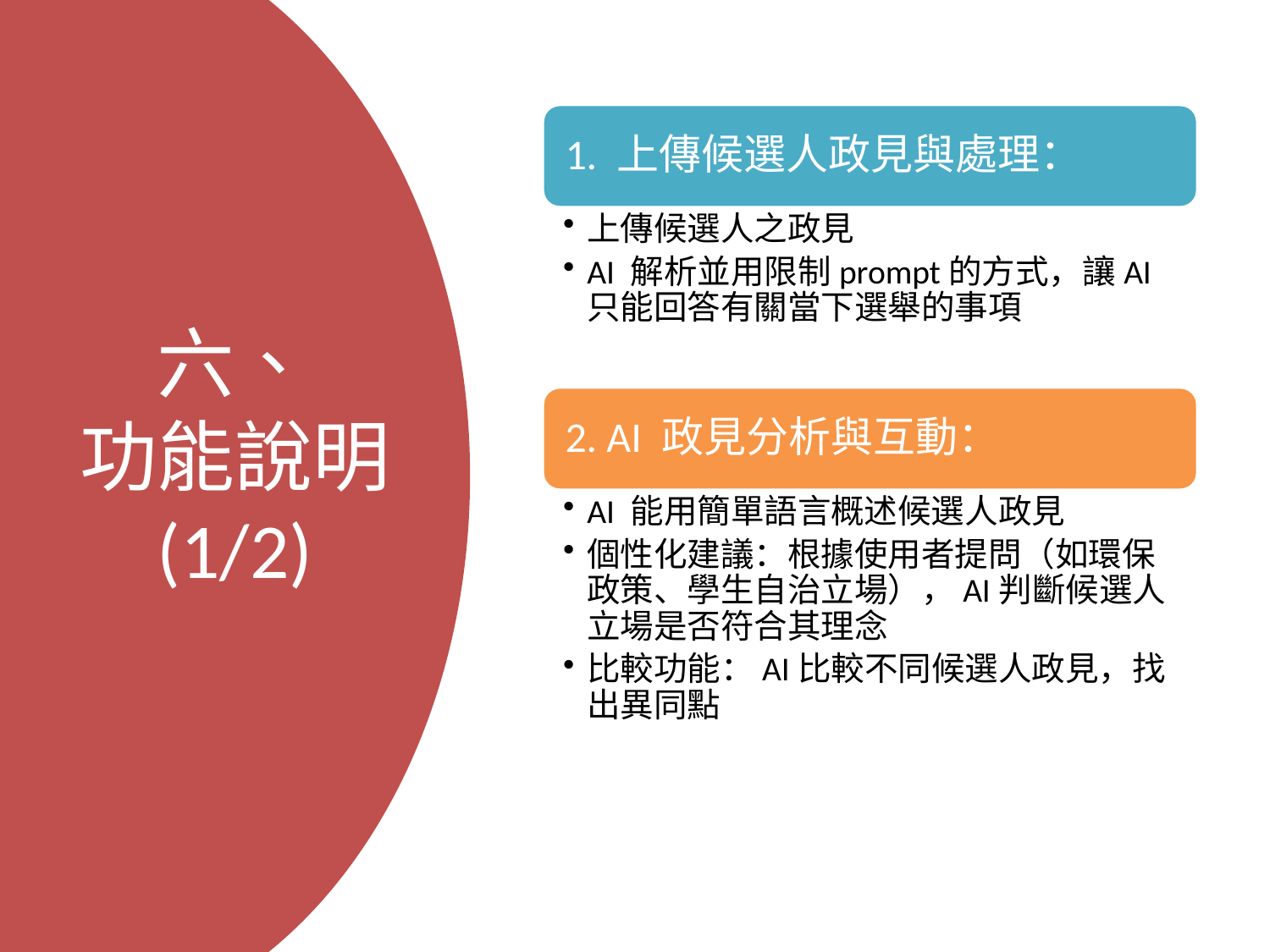

1. 上傳候選人政見與處理：
上傳候選人之政見
AI 解析並用限制prompt的方式，讓AI只能回答有關當下選舉的事項
2. AI 政見分析與互動：
AI 能用簡單語言概述候選人政見
個性化建議：根據使用者提問（如環保政策、學生自治立場），AI判斷候選人立場是否符合其理念
比較功能：AI比較不同候選人政見，找出異同點
# 六、 功能說明 (1/2)